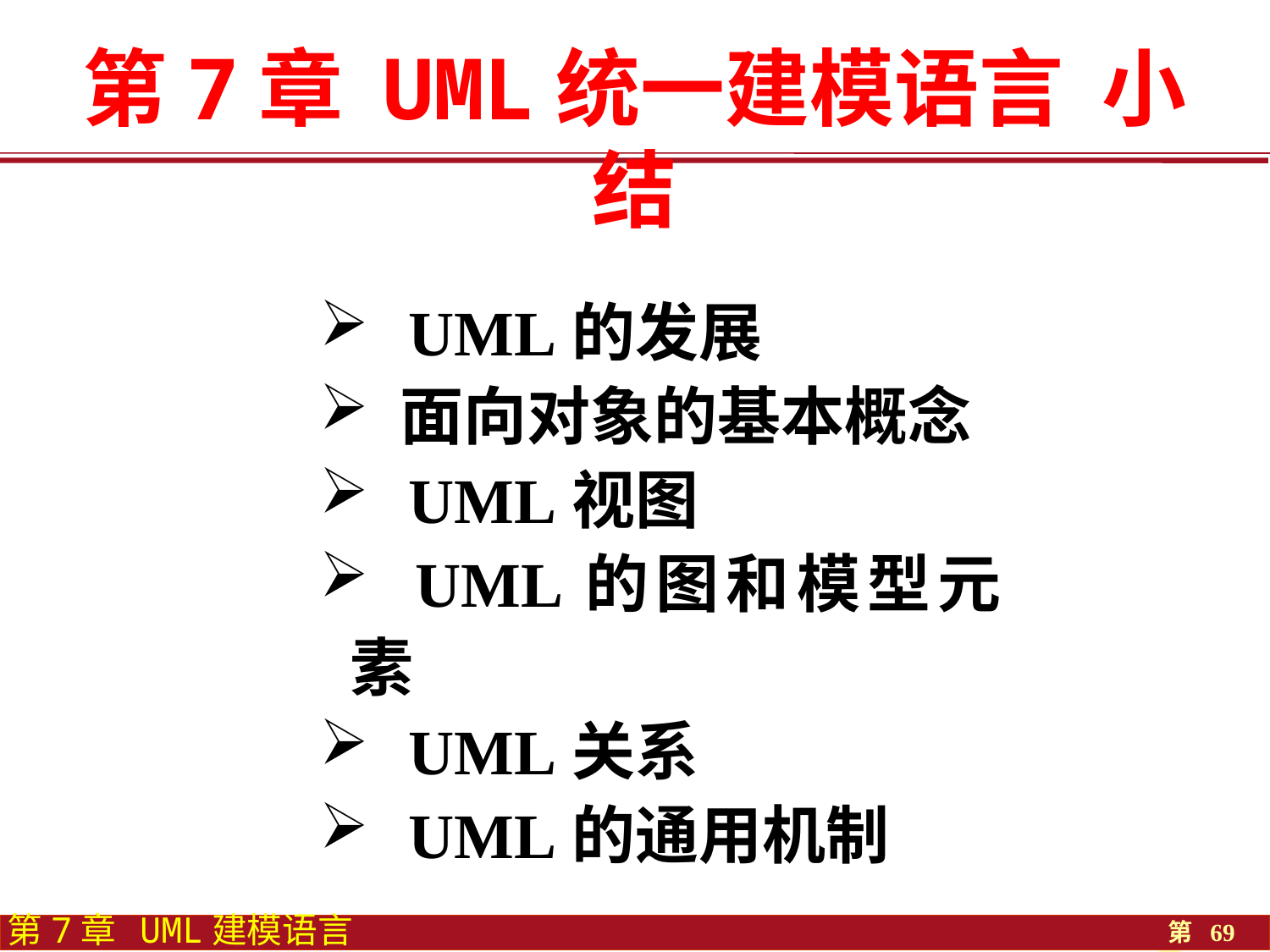

第7章 UML统一建模语言  小结
 UML的发展
 面向对象的基本概念
 UML视图
 UML的图和模型元素
 UML关系
 UML的通用机制